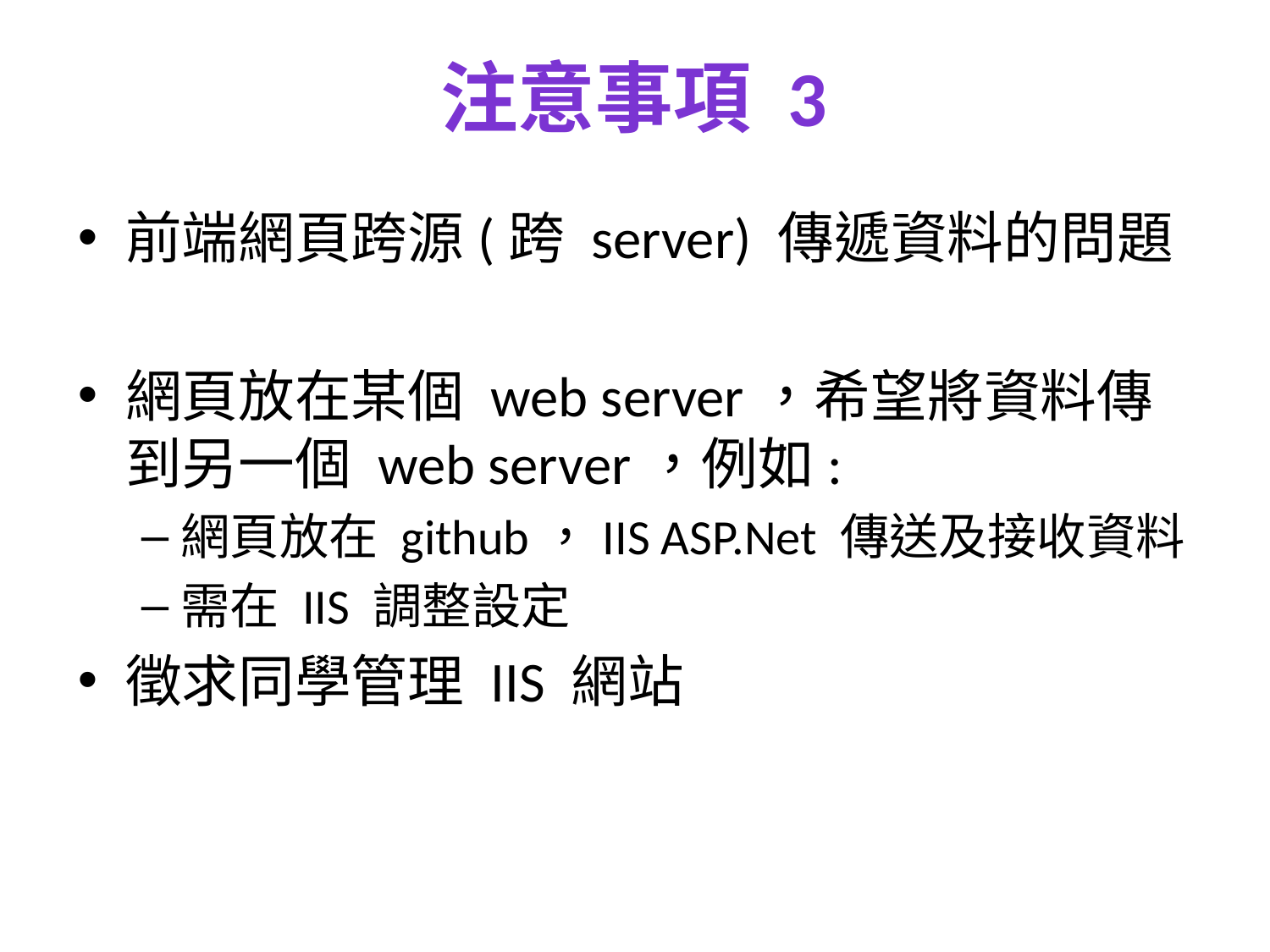

# 發布網頁及網址
注意事項 3
前端網頁跨源(跨 server) 傳遞資料的問題

網頁放在某個 web server，希望將資料傳到另一個 web server，例如:
網頁放在 github，IIS ASP.Net 傳送及接收資料
需在 IIS 調整設定
徵求同學管理 IIS 網站